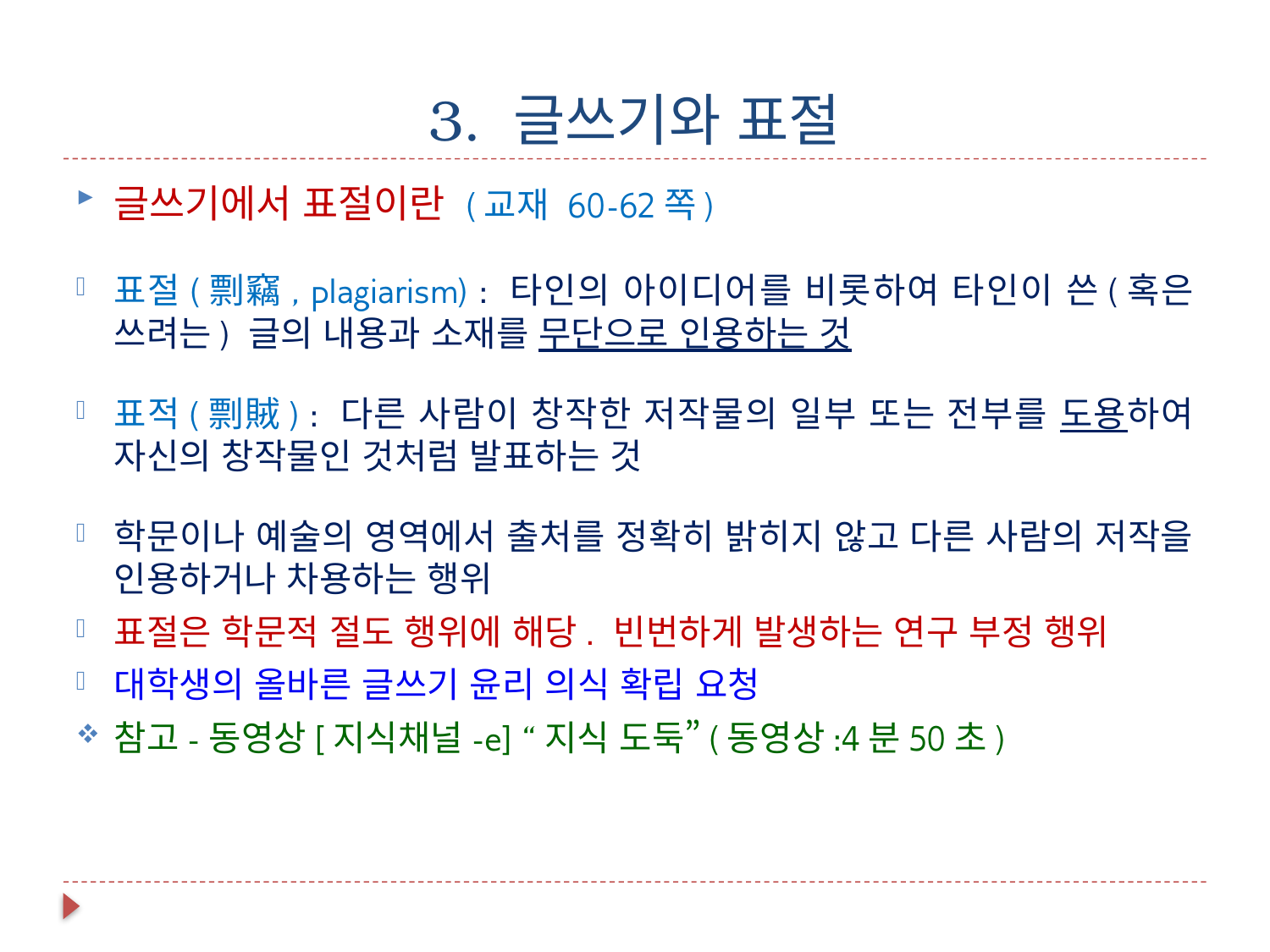

# 3. 글쓰기와 표절
글쓰기에서 표절이란 (교재 60-62쪽)

표절(剽竊, plagiarism) : 타인의 아이디어를 비롯하여 타인이 쓴(혹은 쓰려는) 글의 내용과 소재를 무단으로 인용하는 것

표적(剽賊) : 다른 사람이 창작한 저작물의 일부 또는 전부를 도용하여 자신의 창작물인 것처럼 발표하는 것

학문이나 예술의 영역에서 출처를 정확히 밝히지 않고 다른 사람의 저작을 인용하거나 차용하는 행위
표절은 학문적 절도 행위에 해당. 빈번하게 발생하는 연구 부정 행위
대학생의 올바른 글쓰기 윤리 의식 확립 요청
참고-동영상[지식채널-e] “지식 도둑”(동영상:4분50초)